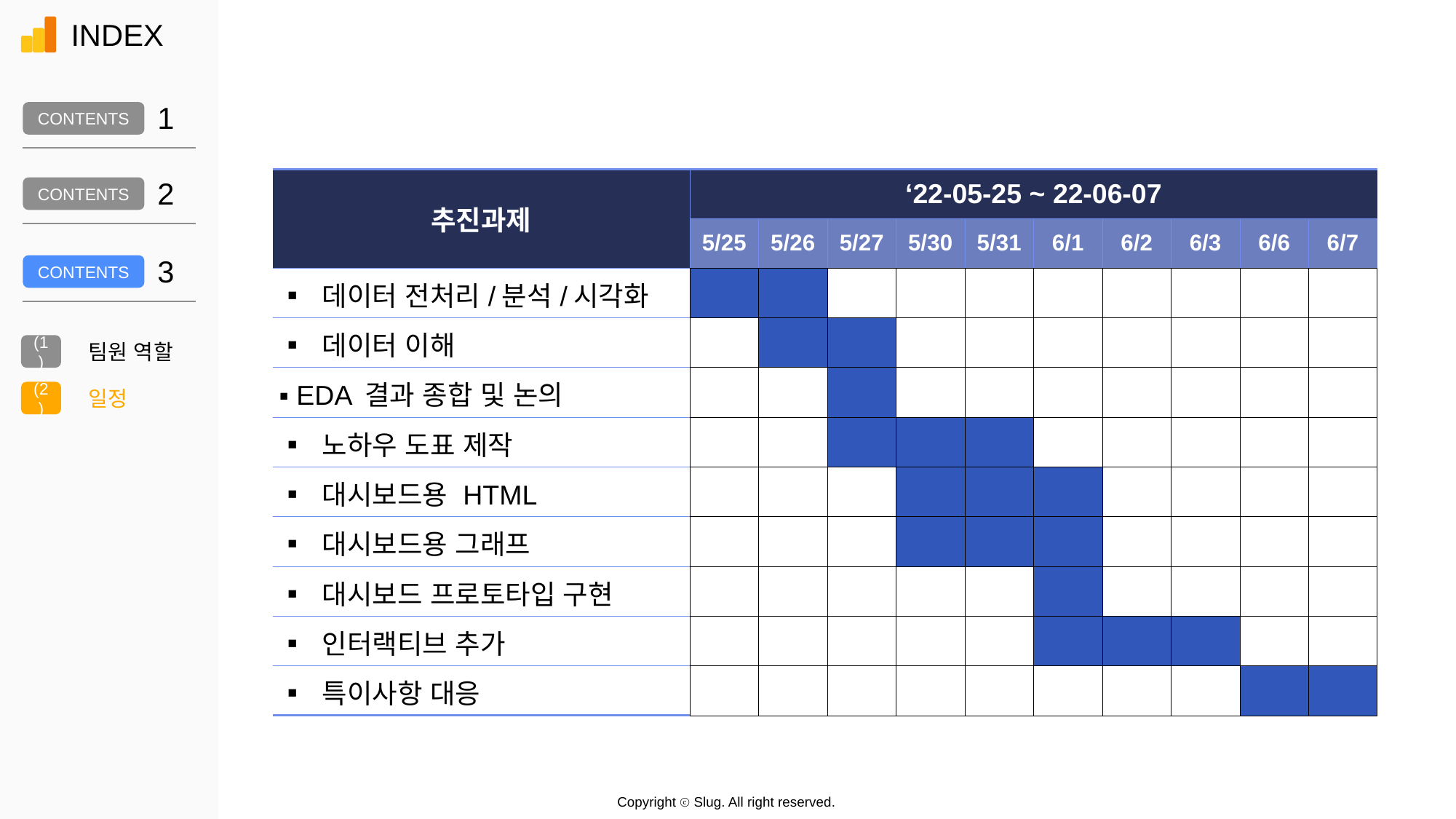

INDEX

1
CONTENTS
2
CONTENTS
| 추진과제 | ‘22-05-25 ~ 22-06-07 |  |  |  |  |  |  |  |  |  |
| --- | --- | --- | --- | --- | --- | --- | --- | --- | --- | --- |
|  | 5/25 | 5/26 | 5/27 | 5/30 | 5/31 | 6/1 | 6/2 | 6/3 | 6/6 | 6/7 |
| ▪ 데이터 전처리/분석/시각화 |  |  |  |  |  |  |  |  |  |  |
| ▪ 데이터 이해 |  |  |  |  |  |  |  |  |  |  |
| ▪ EDA 결과 종합 및 논의 |  |  |  |  |  |  |  |  |  |  |
| ▪ 노하우 도표 제작 |  |  |  |  |  |  |  |  |  |  |
| ▪ 대시보드용 HTML |  |  |  |  |  |  |  |  |  |  |
| ▪ 대시보드용 그래프 |  |  |  |  |  |  |  |  |  |  |
| ▪ 대시보드 프로토타입 구현 |  |  |  |  |  |  |  |  |  |  |
| ▪ 인터랙티브 추가 |  |  |  |  |  |  |  |  |  |  |
| ▪ 특이사항 대응 |  |  |  |  |  |  |  |  |  |  |
3
CONTENTS
팀원 역할
(1)
일정
(2)
Copyright ⓒ Slug. All right reserved.